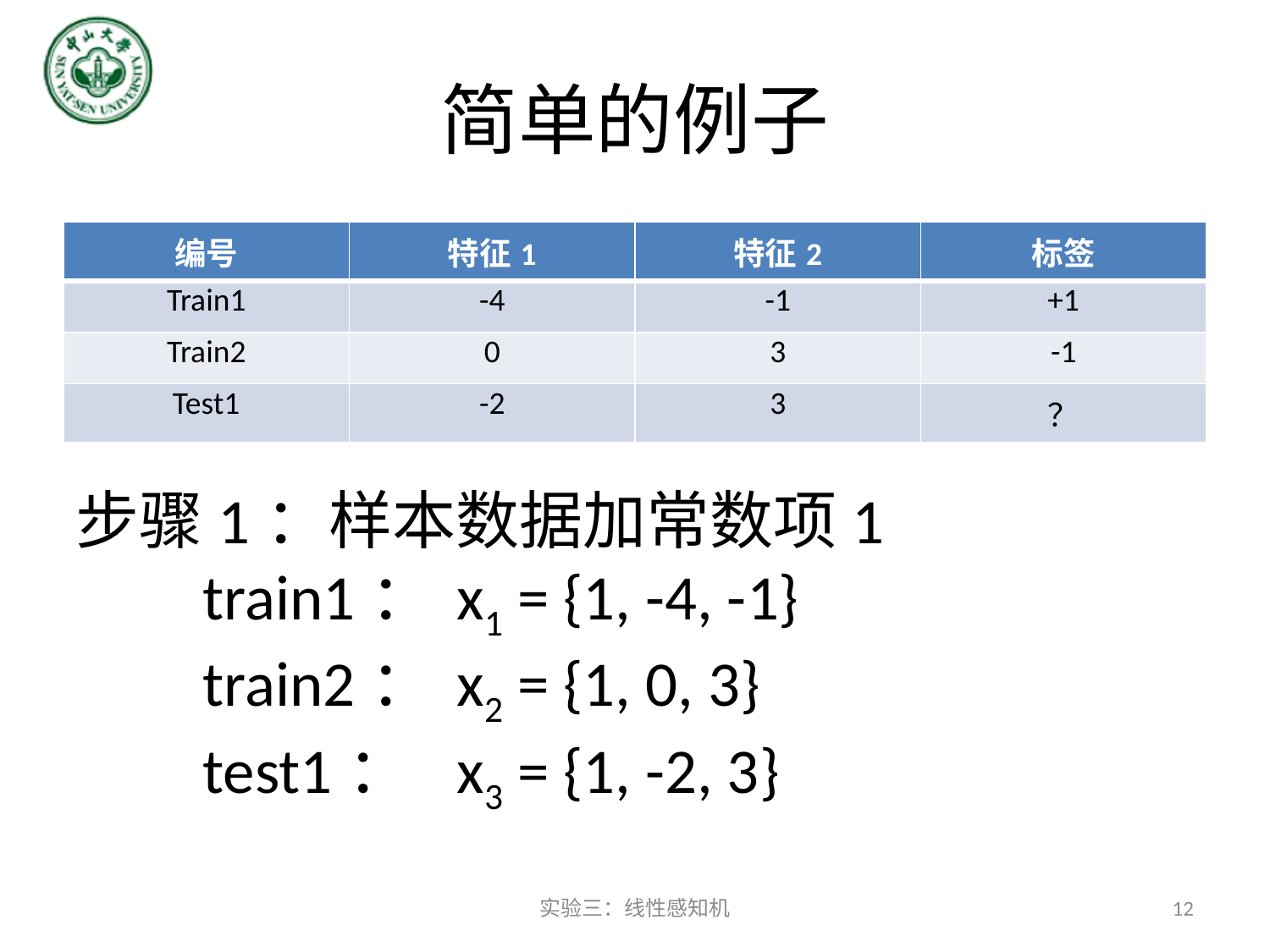

# 简单的例子
| 编号 | 特征1 | 特征2 | 标签 |
| --- | --- | --- | --- |
| Train1 | -4 | -1 | +1 |
| Train2 | 0 | 3 | -1 |
| Test1 | -2 | 3 | ？ |
步骤1：样本数据加常数项1
	train1：	x1 = {1, -4, -1}
	train2：	x2 = {1, 0, 3}
	test1： 	x3 = {1, -2, 3}
实验三：线性感知机
12